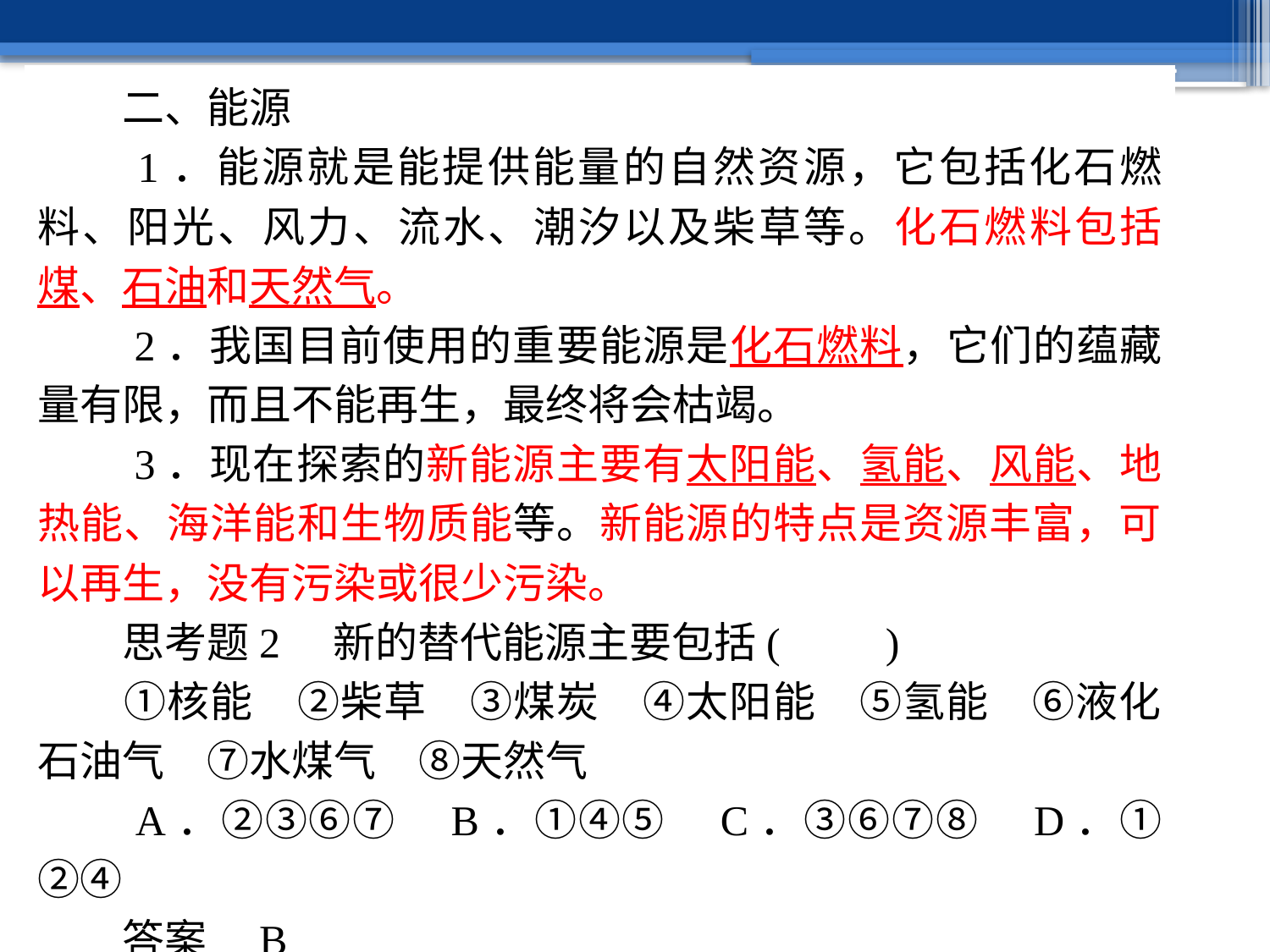

二、能源
　　1．能源就是能提供能量的自然资源，它包括化石燃料、阳光、风力、流水、潮汐以及柴草等。化石燃料包括煤、石油和天然气。
　　2．我国目前使用的重要能源是化石燃料，它们的蕴藏量有限，而且不能再生，最终将会枯竭。
　　3．现在探索的新能源主要有太阳能、氢能、风能、地热能、海洋能和生物质能等。新能源的特点是资源丰富，可以再生，没有污染或很少污染。
　　思考题2　新的替代能源主要包括(　　)
　　①核能　②柴草　③煤炭　④太阳能　⑤氢能　⑥液化石油气　⑦水煤气　⑧天然气
　　A．②③⑥⑦　B．①④⑤　C．③⑥⑦⑧    D．①②④
　　答案　B